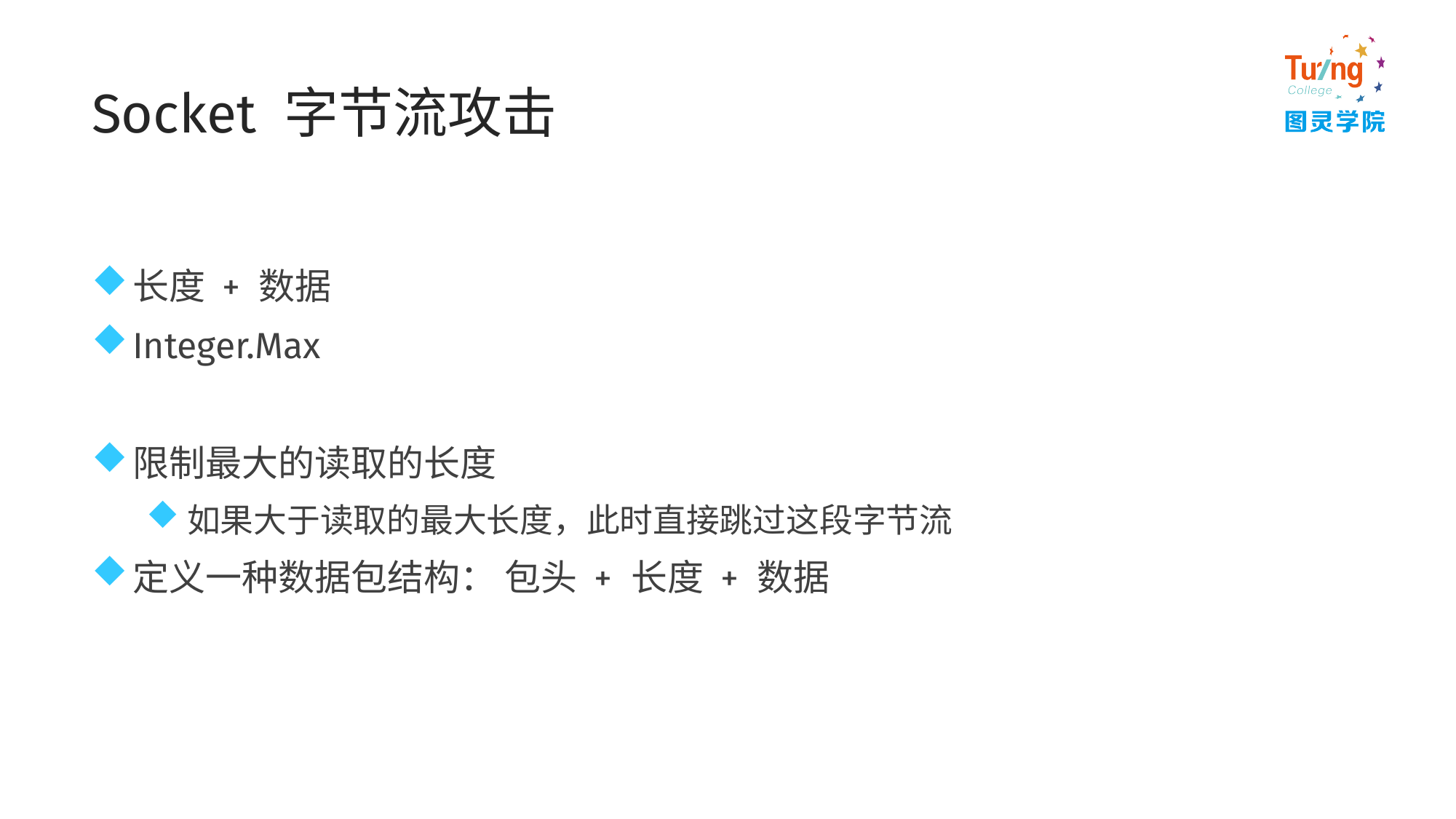

# Socket 字节流攻击
长度 + 数据
Integer.Max

限制最大的读取的长度
如果大于读取的最大长度，此时直接跳过这段字节流
定义一种数据包结构： 包头 + 长度 + 数据